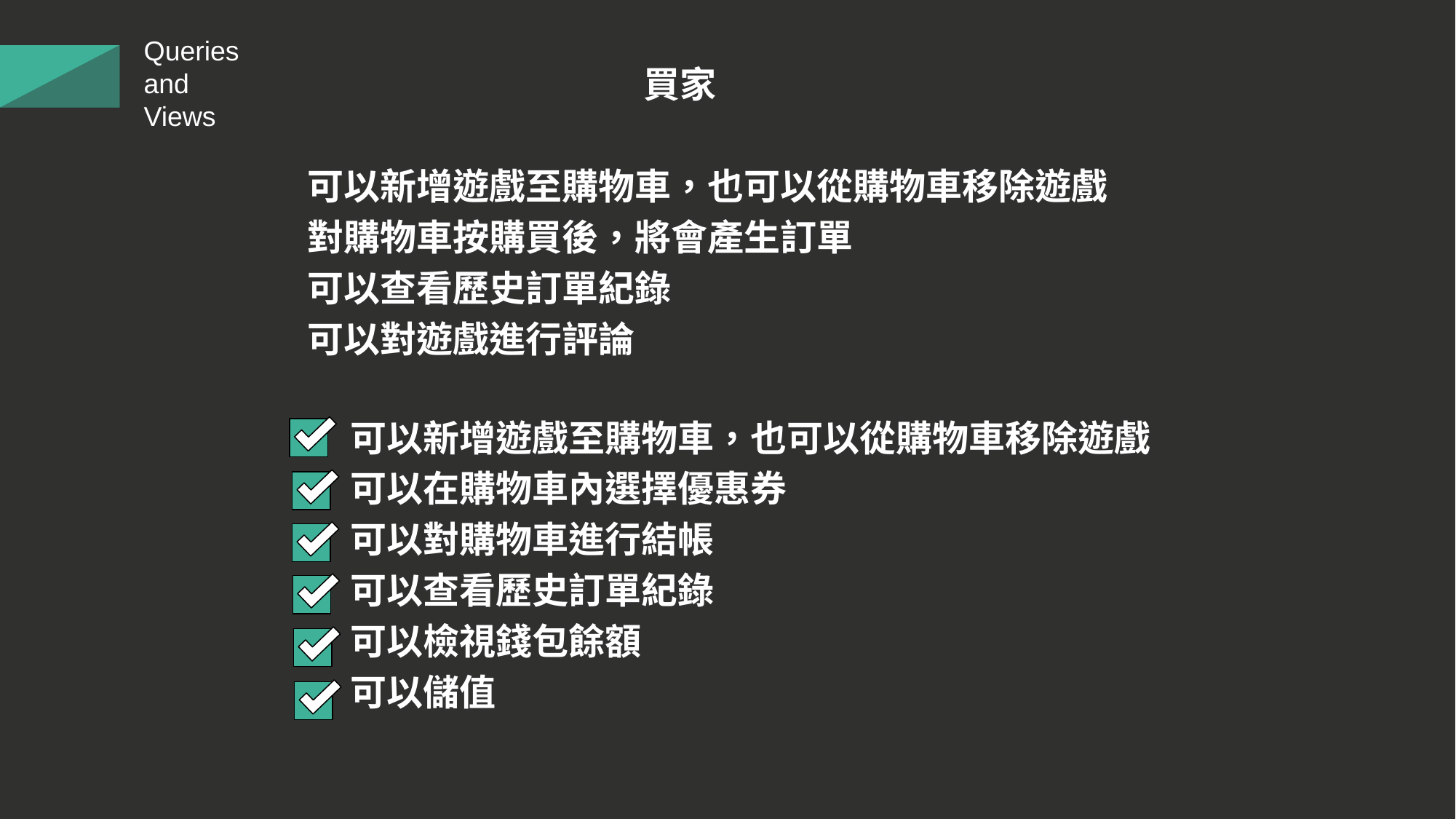

Queries
and
Views

買家
可以新增遊戲至購物車，也可以從購物車移除遊戲
對購物車按購買後，將會產生訂單
可以查看歷史訂單紀錄
可以對遊戲進行評論
可以新增遊戲至購物車，也可以從購物車移除遊戲
可以在購物車內選擇優惠券
可以對購物車進行結帳
可以查看歷史訂單紀錄
可以檢視錢包餘額
可以儲值